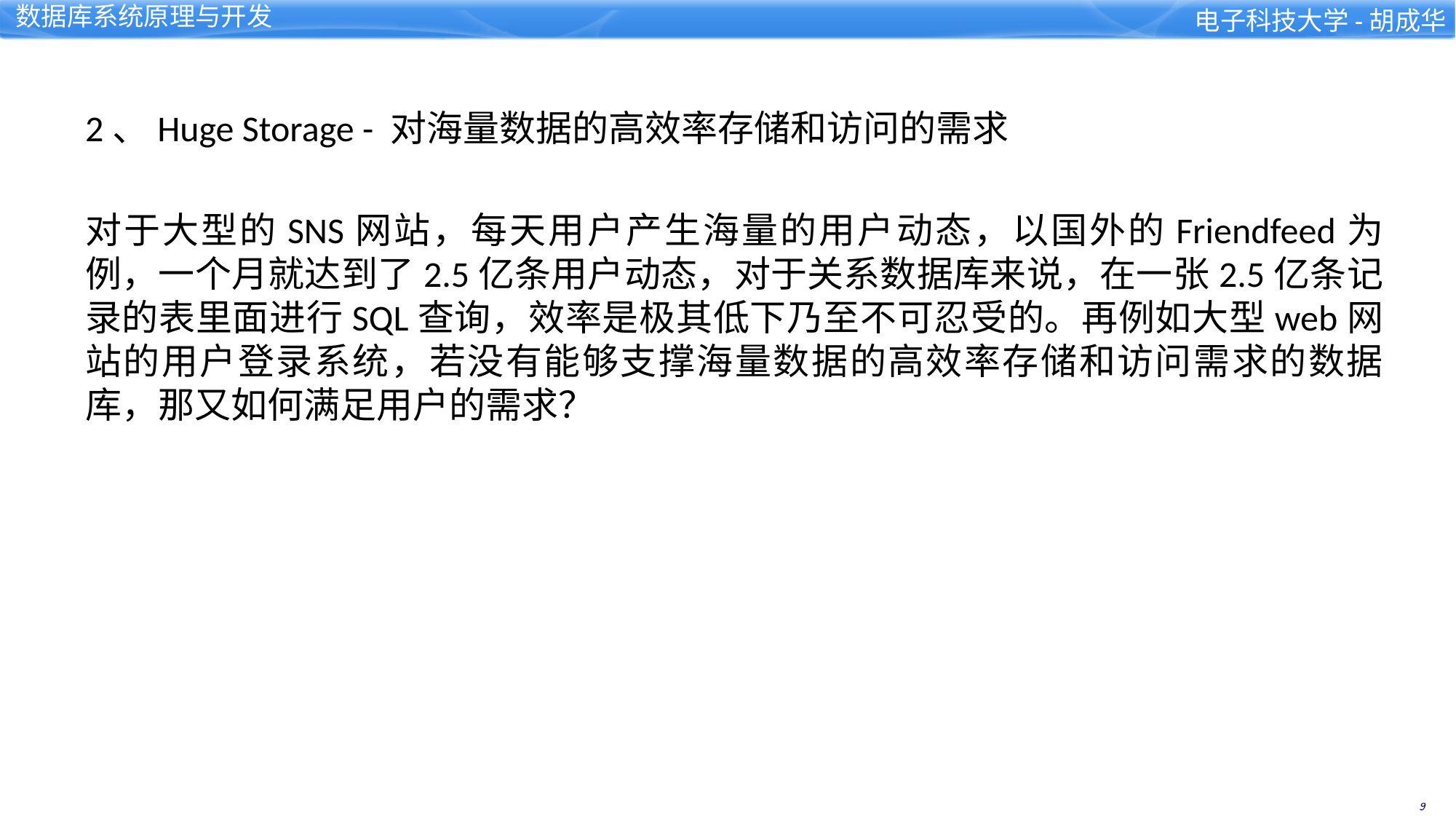

2、Huge Storage - 对海量数据的高效率存储和访问的需求

对于大型的SNS网站，每天用户产生海量的用户动态，以国外的Friendfeed为例，一个月就达到了2.5亿条用户动态，对于关系数据库来说，在一张2.5亿条记录的表里面进行SQL查询，效率是极其低下乃至不可忍受的。再例如大型web网站的用户登录系统，若没有能够支撑海量数据的高效率存储和访问需求的数据库，那又如何满足用户的需求？